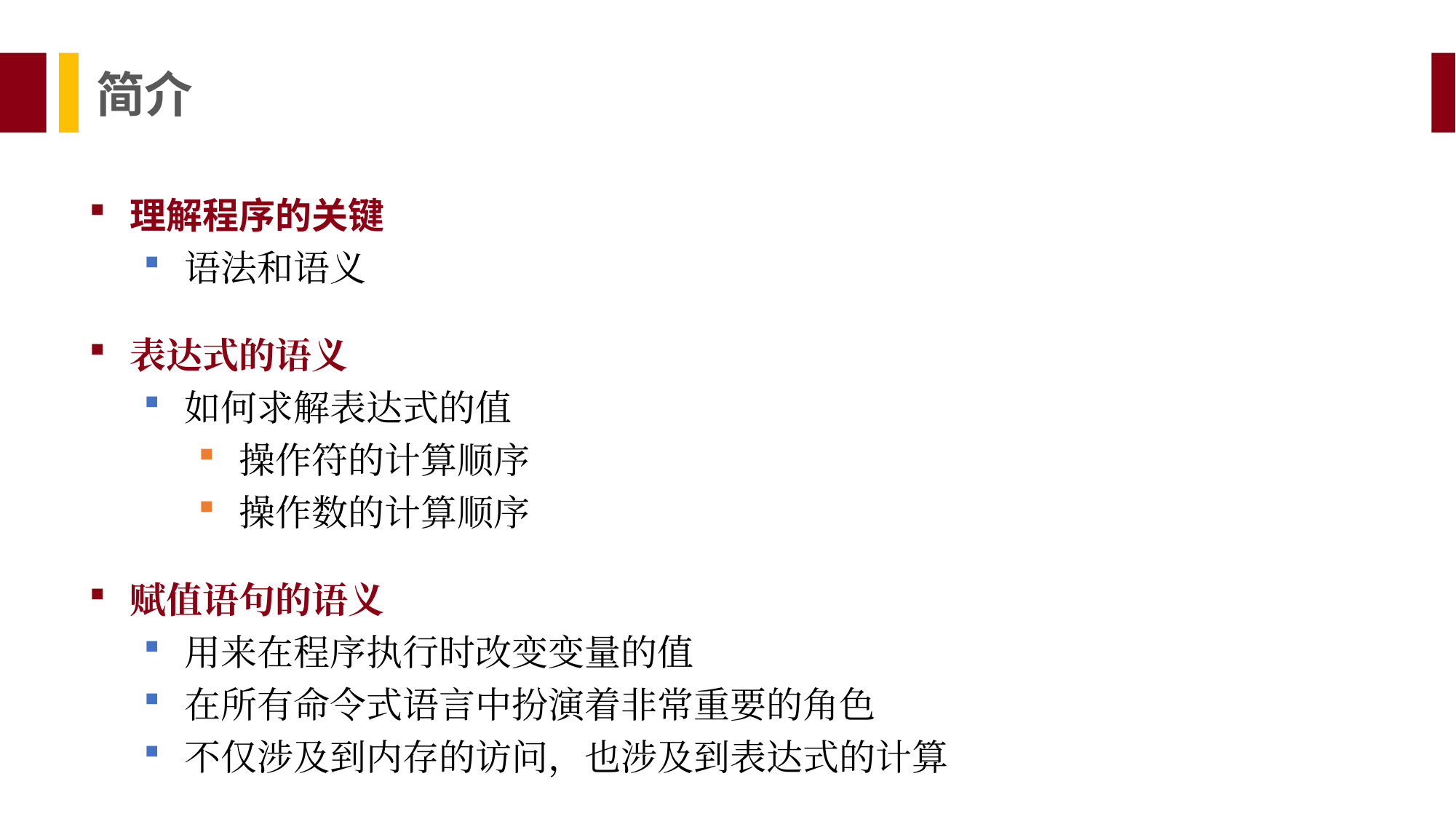

简介
理解程序的关键
语法和语义
表达式的语义
如何求解表达式的值
操作符的计算顺序
操作数的计算顺序
赋值语句的语义
用来在程序执行时改变变量的值
在所有命令式语言中扮演着非常重要的角色
不仅涉及到内存的访问，也涉及到表达式的计算